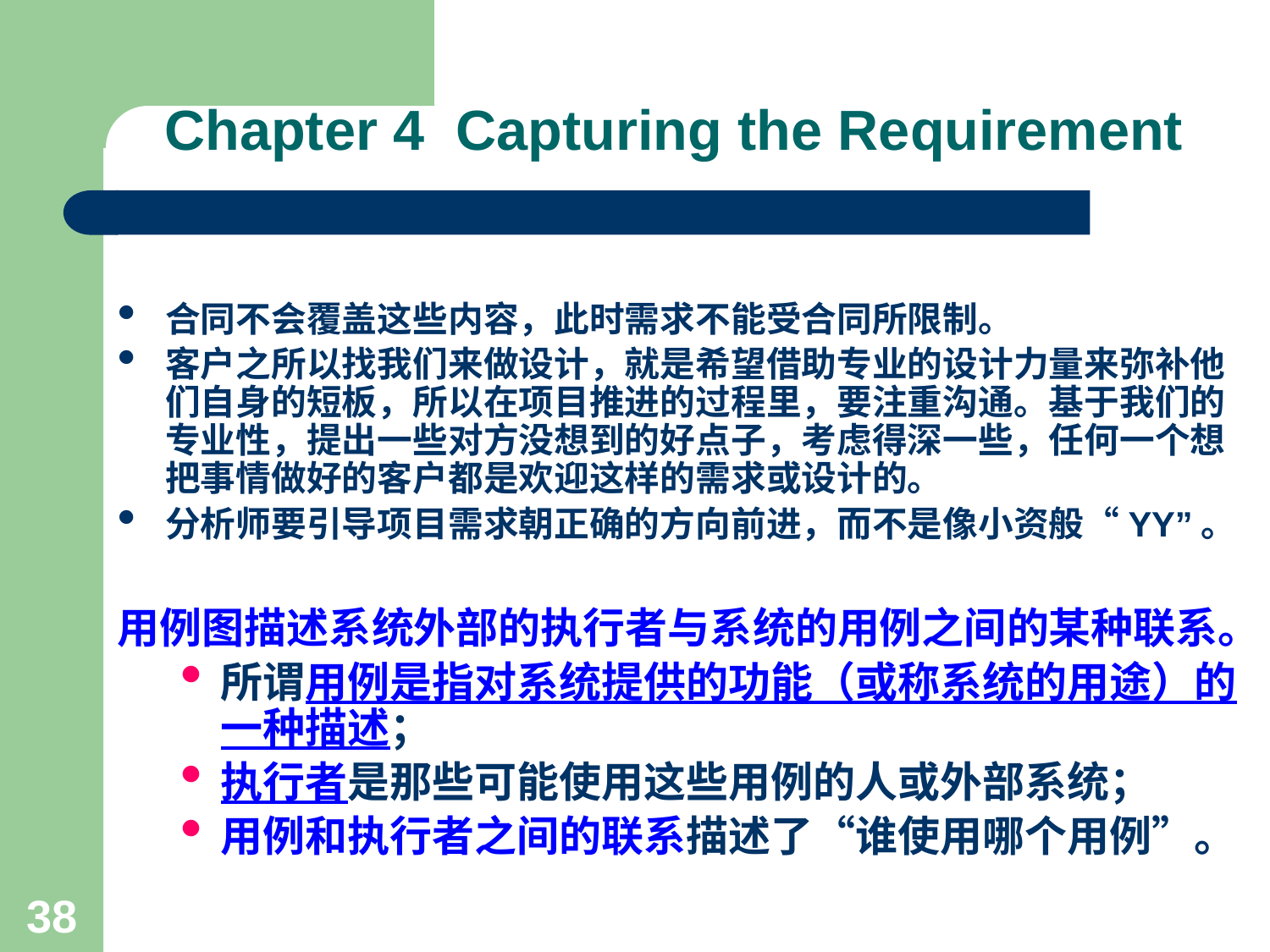

# Chapter 4  Capturing the Requirement

合同不会覆盖这些内容，此时需求不能受合同所限制。
客户之所以找我们来做设计，就是希望借助专业的设计力量来弥补他们自身的短板，所以在项目推进的过程里，要注重沟通。基于我们的专业性，提出一些对方没想到的好点子，考虑得深一些，任何一个想把事情做好的客户都是欢迎这样的需求或设计的。
分析师要引导项目需求朝正确的方向前进，而不是像小资般“YY”。

用例图描述系统外部的执行者与系统的用例之间的某种联系。
所谓用例是指对系统提供的功能（或称系统的用途）的一种描述；
执行者是那些可能使用这些用例的人或外部系统；
用例和执行者之间的联系描述了“谁使用哪个用例”。

38